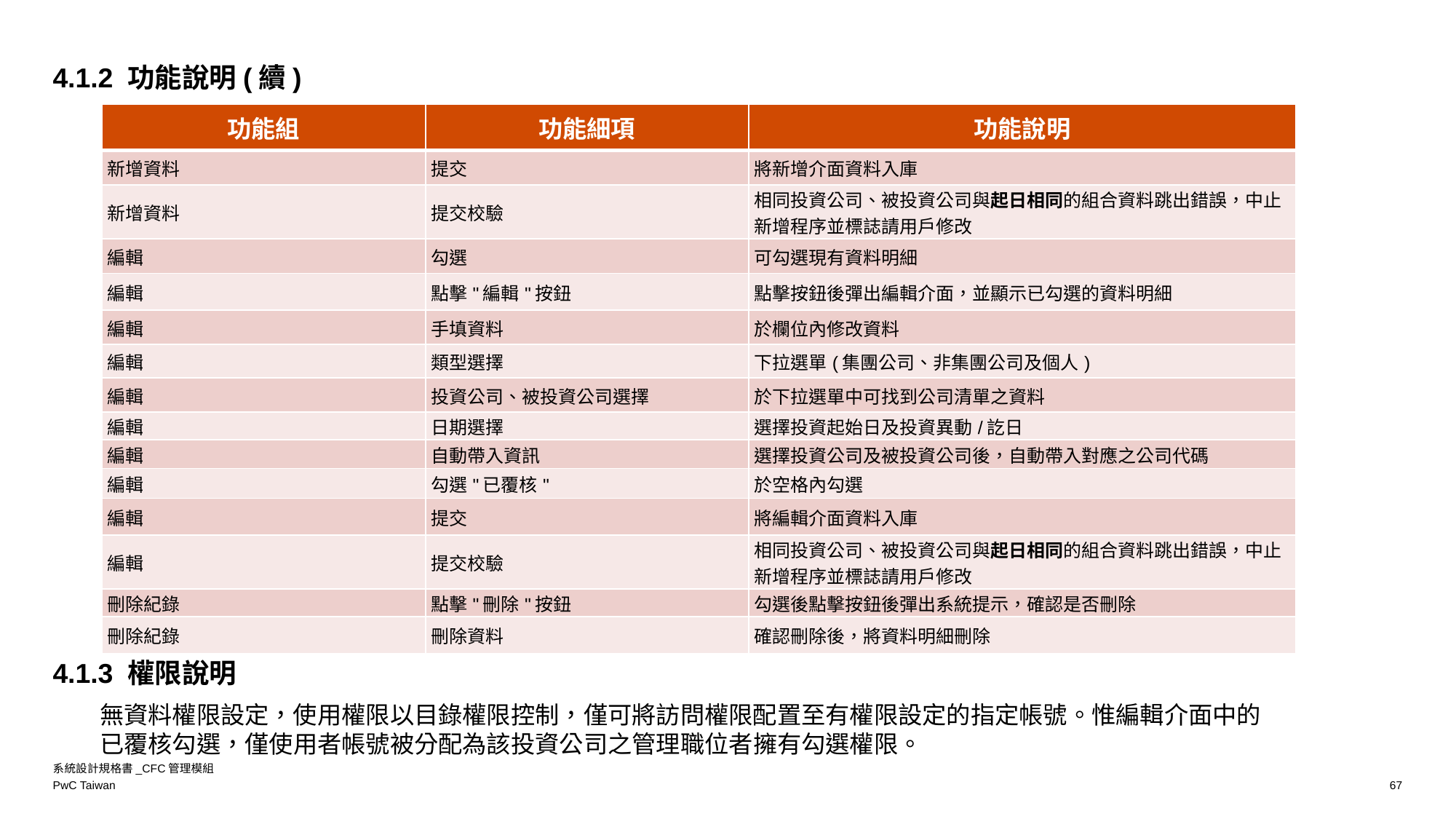

4.1.2 功能說明(續)
| 功能組 | 功能細項 | 功能說明 |
| --- | --- | --- |
| 新增資料 | 提交 | 將新增介面資料入庫 |
| 新增資料 | 提交校驗 | 相同投資公司、被投資公司與起日相同的組合資料跳出錯誤，中止新增程序並標誌請用戶修改 |
| 編輯 | 勾選 | 可勾選現有資料明細 |
| 編輯 | 點擊"編輯"按鈕 | 點擊按鈕後彈出編輯介面，並顯示已勾選的資料明細 |
| 編輯 | 手填資料 | 於欄位內修改資料 |
| 編輯 | 類型選擇 | 下拉選單(集團公司、非集團公司及個人) |
| 編輯 | 投資公司、被投資公司選擇 | 於下拉選單中可找到公司清單之資料 |
| 編輯 | 日期選擇 | 選擇投資起始日及投資異動/訖日 |
| 編輯 | 自動帶入資訊 | 選擇投資公司及被投資公司後，自動帶入對應之公司代碼 |
| 編輯 | 勾選"已覆核" | 於空格內勾選 |
| 編輯 | 提交 | 將編輯介面資料入庫 |
| 編輯 | 提交校驗 | 相同投資公司、被投資公司與起日相同的組合資料跳出錯誤，中止新增程序並標誌請用戶修改 |
| 刪除紀錄 | 點擊"刪除"按鈕 | 勾選後點擊按鈕後彈出系統提示，確認是否刪除 |
| 刪除紀錄 | 刪除資料 | 確認刪除後，將資料明細刪除 |
4.1.3 權限說明
無資料權限設定，使用權限以目錄權限控制，僅可將訪問權限配置至有權限設定的指定帳號。惟編輯介面中的已覆核勾選，僅使用者帳號被分配為該投資公司之管理職位者擁有勾選權限。
系統設計規格書_CFC管理模組
67